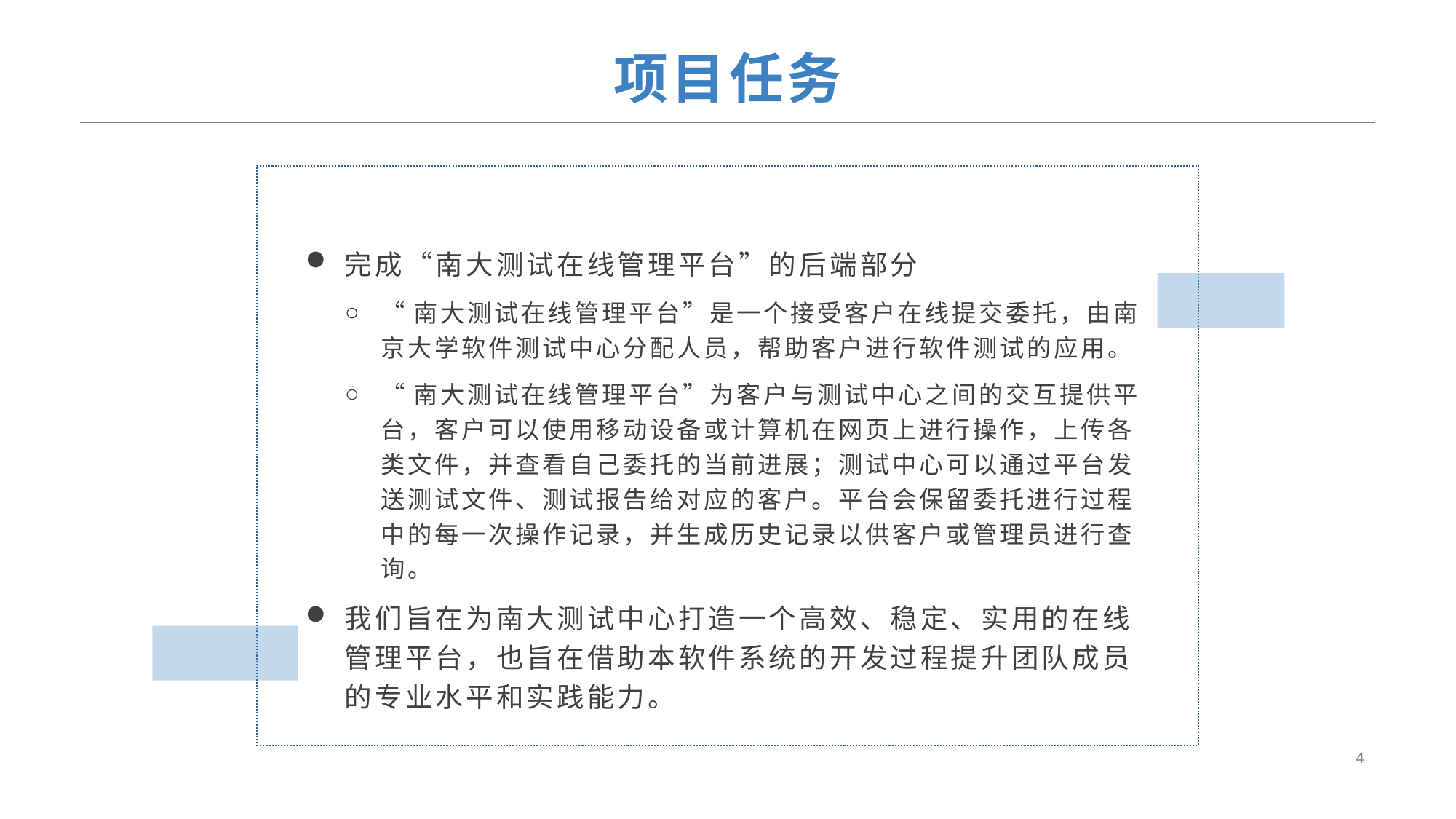

项目任务

完成“南大测试在线管理平台”的后端部分
“南大测试在线管理平台”是一个接受客户在线提交委托，由南京大学软件测试中心分配人员，帮助客户进行软件测试的应用。
“南大测试在线管理平台”为客户与测试中心之间的交互提供平台，客户可以使用移动设备或计算机在网页上进行操作，上传各类文件，并查看自己委托的当前进展；测试中心可以通过平台发送测试文件、测试报告给对应的客户。平台会保留委托进行过程中的每一次操作记录，并生成历史记录以供客户或管理员进行查询。
我们旨在为南大测试中心打造一个高效、稳定、实用的在线管理平台，也旨在借助本软件系统的开发过程提升团队成员的专业水平和实践能力。

4